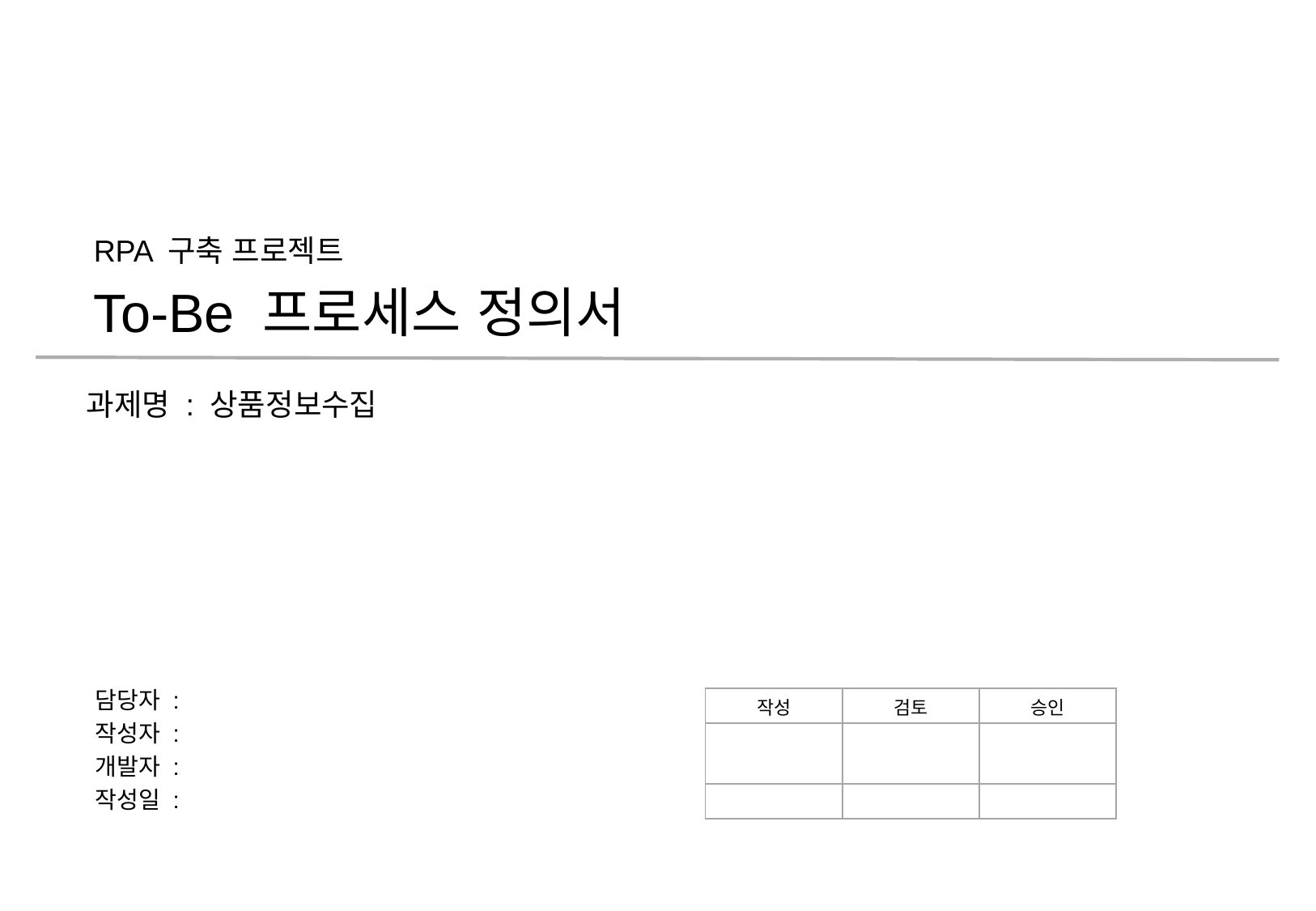

RPA 구축 프로젝트
To-Be 프로세스 정의서
과제명 : 상품정보수집
담당자 :
작성자 :
개발자 :
작성일 :
| 작성 | 검토 | 승인 |
| --- | --- | --- |
|  |  |  |
|  |  |  |